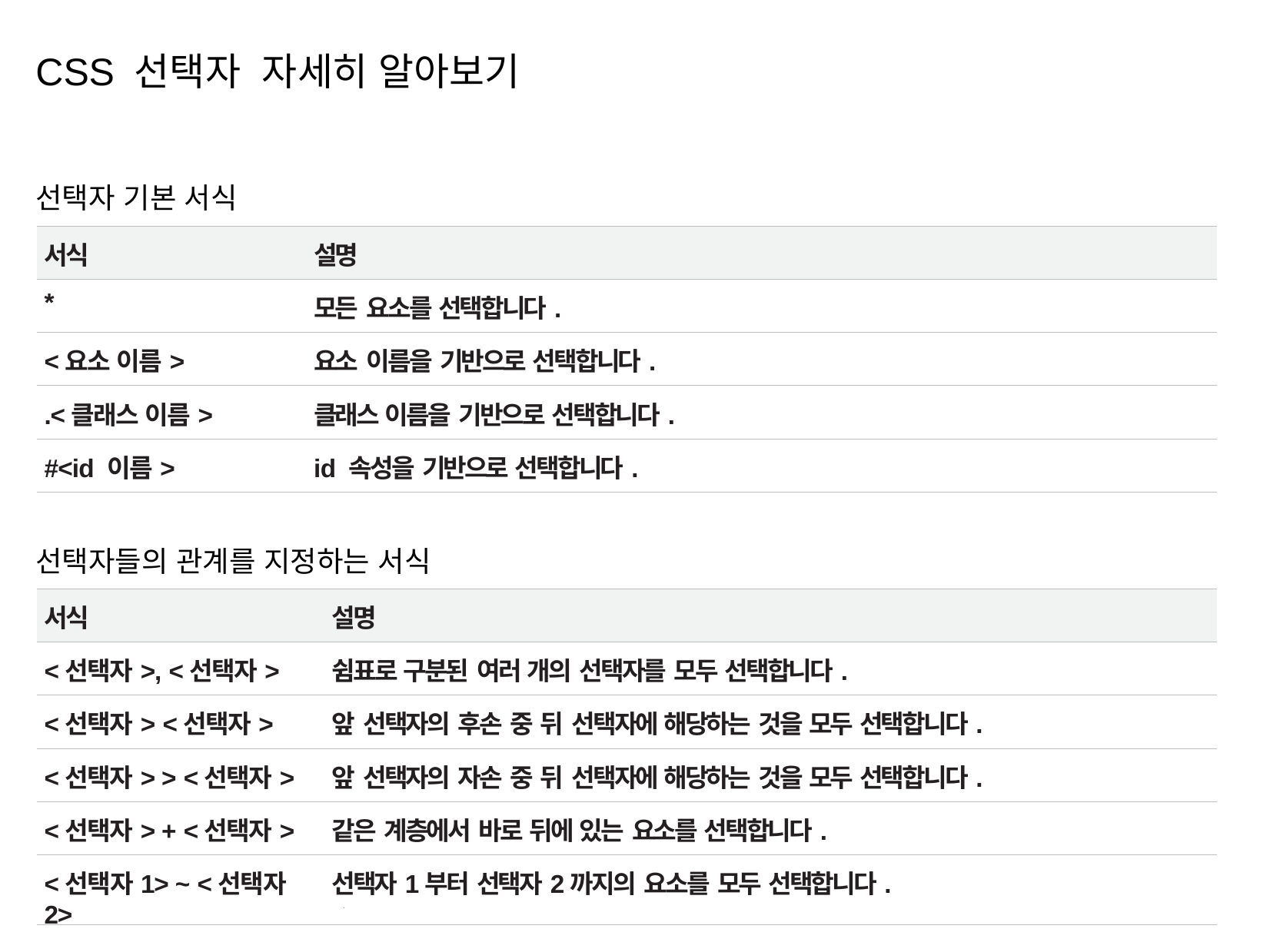

CSS 선택자  자세히 알아보기

선택자 기본 서식

선택자들의 관계를 지정하는 서식
| 서식 | 설명 |
| --- | --- |
| \* | 모든 요소를 선택합니다. |
| <요소 이름> | 요소 이름을 기반으로 선택합니다. |
| .<클래스 이름> | 클래스 이름을 기반으로 선택합니다. |
| #<id 이름> | id 속성을 기반으로 선택합니다. |
| 서식 | 설명 |
| --- | --- |
| <선택자>, <선택자> | 쉼표로 구분된 여러 개의 선택자를 모두 선택합니다. |
| <선택자> <선택자> | 앞 선택자의 후손 중 뒤 선택자에 해당하는 것을 모두 선택합니다. |
| <선택자> > <선택자> | 앞 선택자의 자손 중 뒤 선택자에 해당하는 것을 모두 선택합니다. |
| <선택자> + <선택자> | 같은 계층에서 바로 뒤에 있는 요소를 선택합니다. |
| <선택자1> ~ <선택자2> | 선택자1부터 선택자2까지의 요소를 모두 선택합니다. |